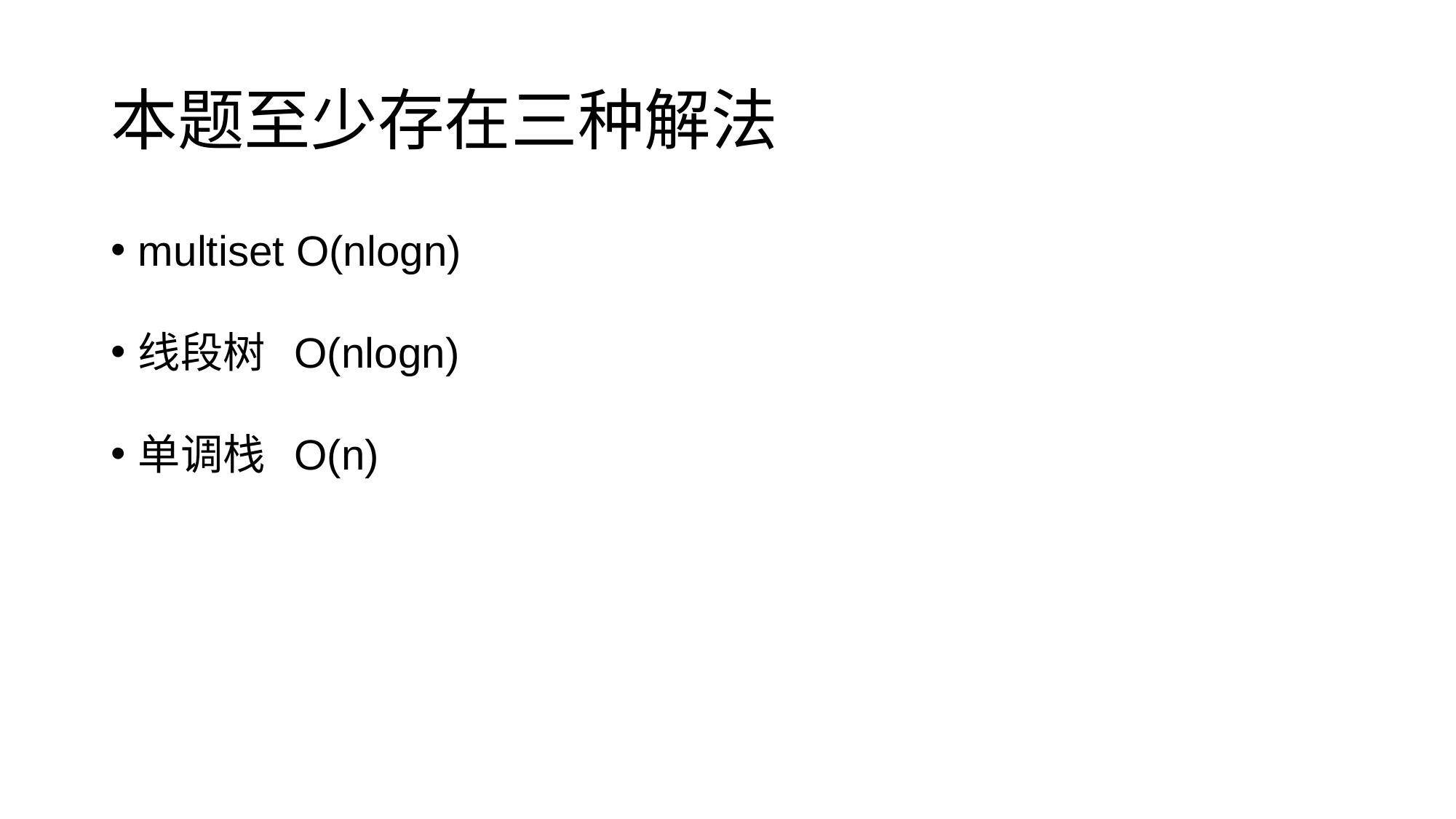

# 本题至少存在三种解法
multiset O(nlogn)

线段树  O(nlogn)

单调栈  O(n)